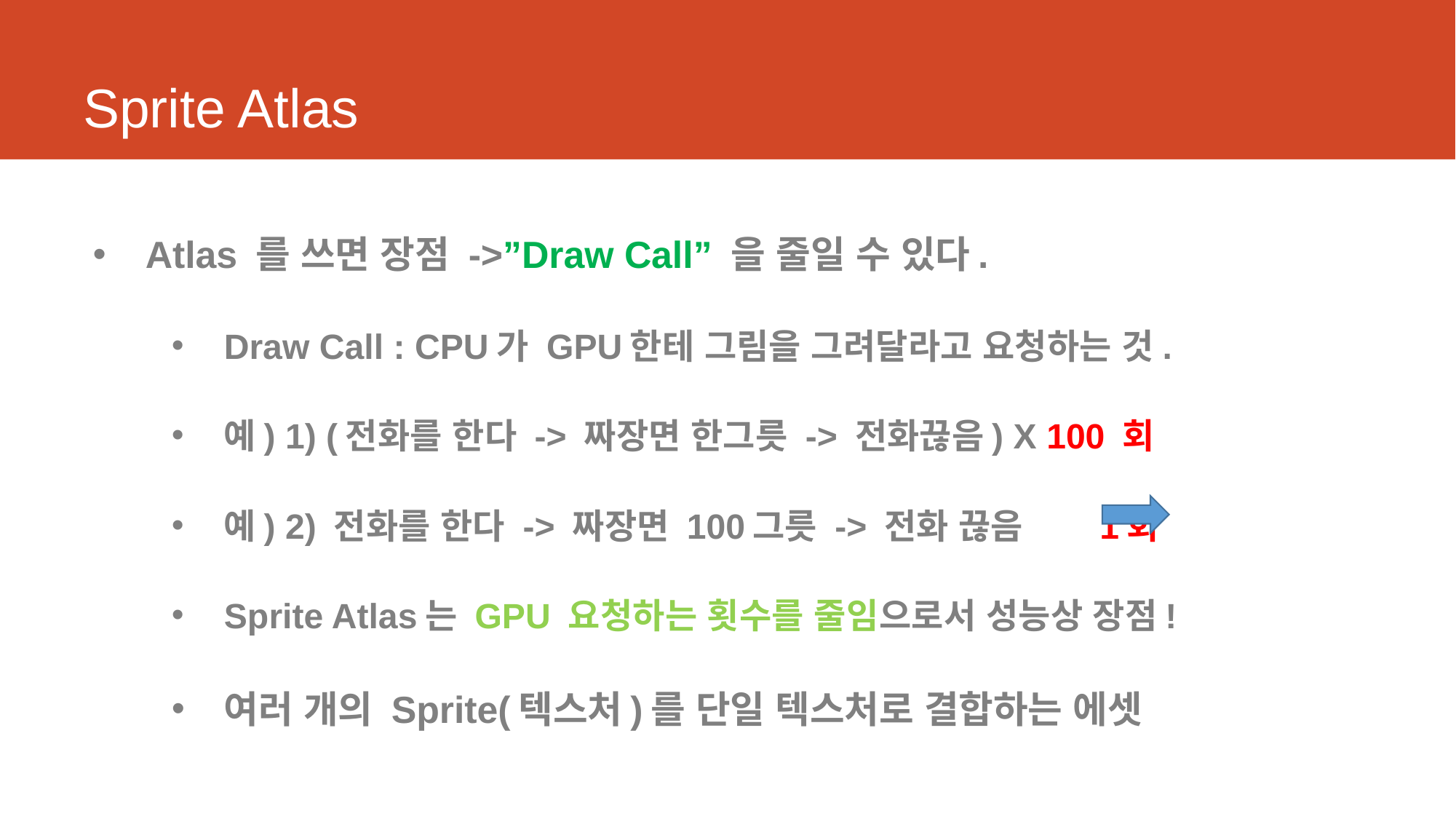

# Sprite Atlas
Atlas 를 쓰면 장점 ->”Draw Call” 을 줄일 수 있다.
Draw Call : CPU가 GPU한테 그림을 그려달라고 요청하는 것.
예) 1) (전화를 한다 -> 짜장면 한그릇 -> 전화끊음) X 100 회
예) 2) 전화를 한다 -> 짜장면 100그릇 -> 전화 끊음       1회
Sprite Atlas는 GPU 요청하는 횟수를 줄임으로서 성능상 장점!
여러 개의 Sprite(텍스처)를 단일 텍스처로 결합하는 에셋